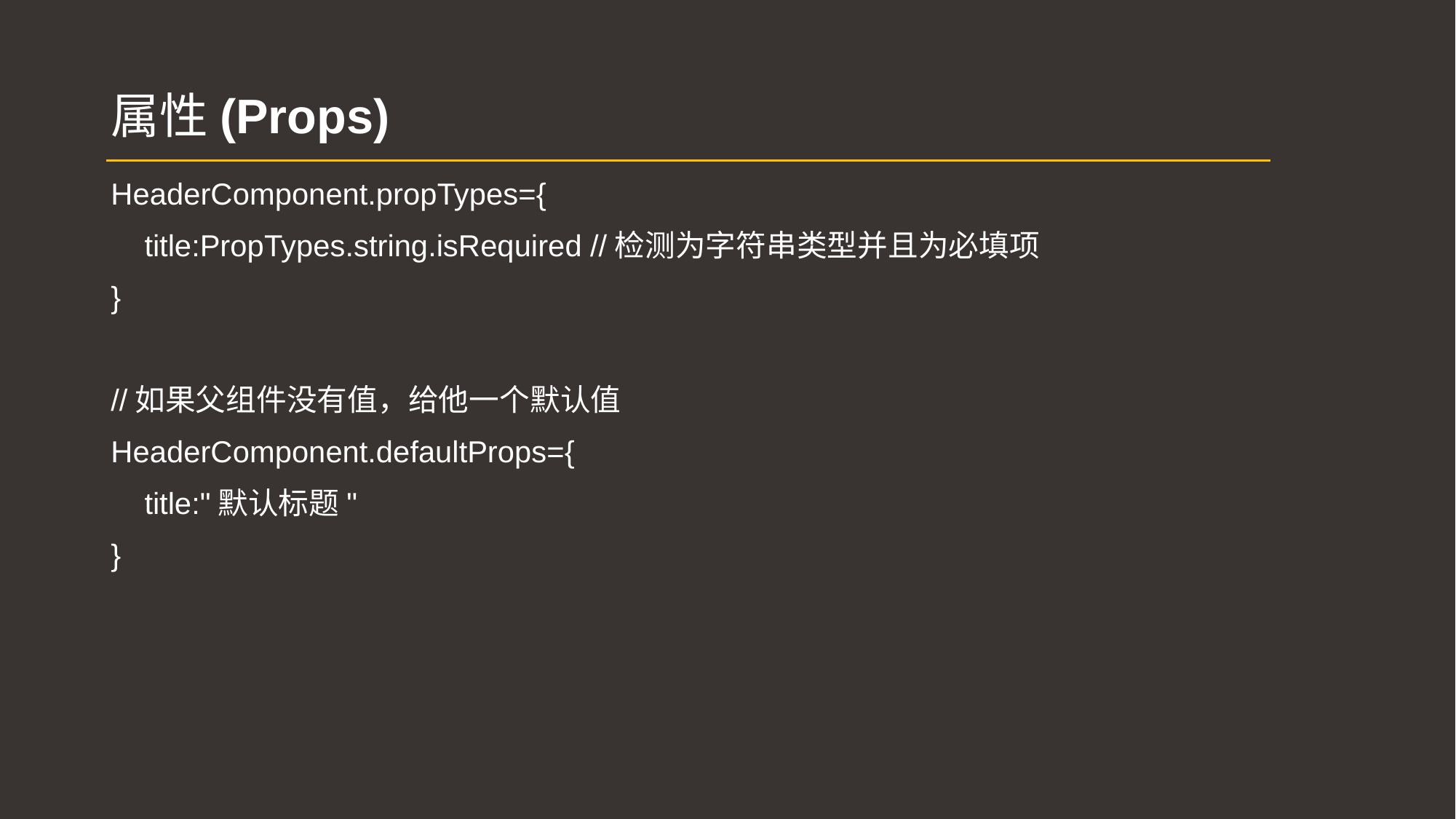

# 属性(Props)
HeaderComponent.propTypes={
    title:PropTypes.string.isRequired //检测为字符串类型并且为必填项
}

//如果父组件没有值，给他一个默认值
HeaderComponent.defaultProps={
    title:"默认标题"
}